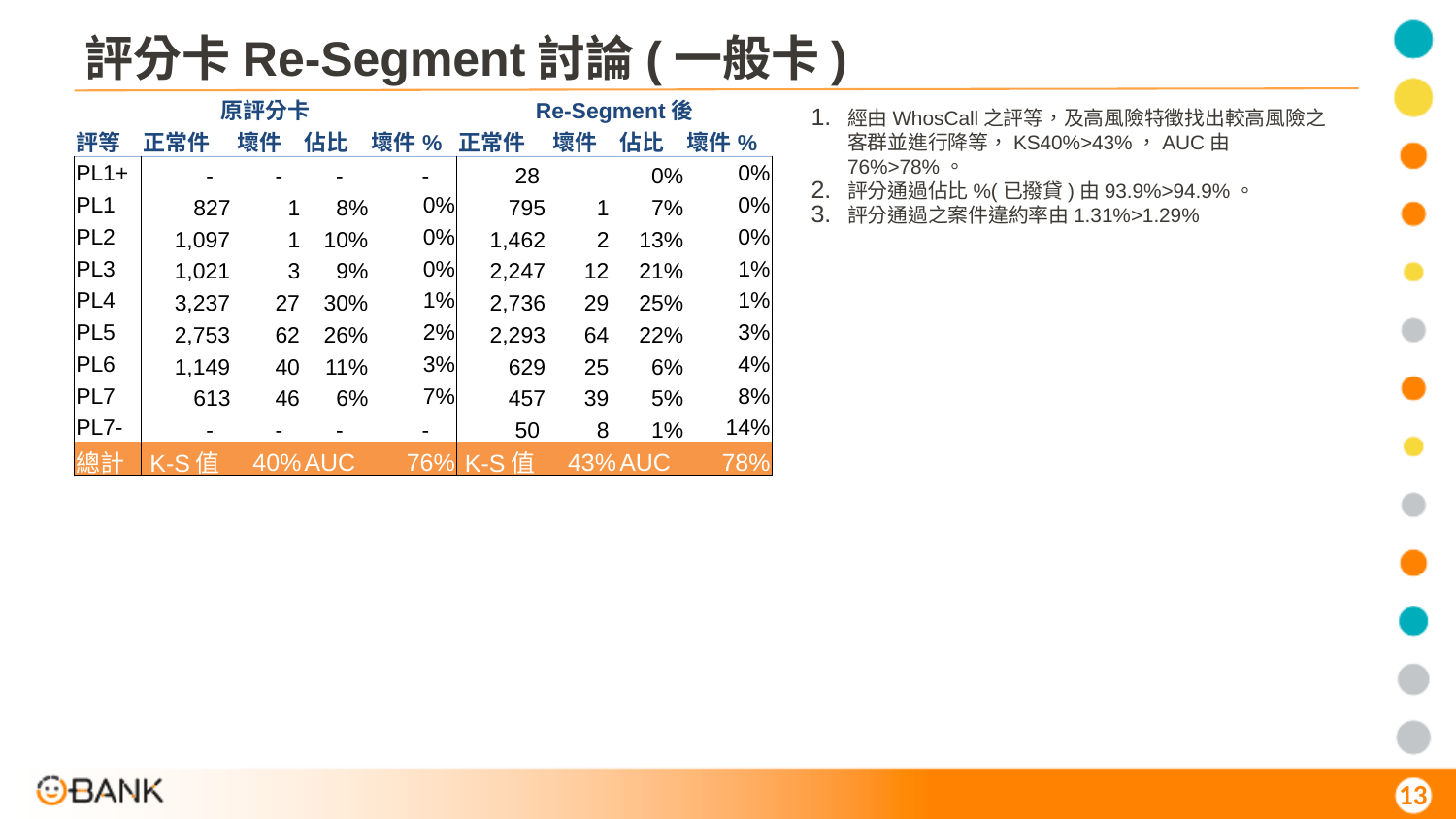

評分卡Re-Segment討論(一般卡)
| 原評分卡 |  |  |  |  | Re-Segment後 |  |  |  |
| --- | --- | --- | --- | --- | --- | --- | --- | --- |
| 評等 | 正常件 | 壞件 | 佔比 | 壞件% | 正常件 | 壞件 | 佔比 | 壞件% |
| PL1+ | - | - | - | - | 28 |  | 0% | 0% |
| PL1 | 827 | 1 | 8% | 0% | 795 | 1 | 7% | 0% |
| PL2 | 1,097 | 1 | 10% | 0% | 1,462 | 2 | 13% | 0% |
| PL3 | 1,021 | 3 | 9% | 0% | 2,247 | 12 | 21% | 1% |
| PL4 | 3,237 | 27 | 30% | 1% | 2,736 | 29 | 25% | 1% |
| PL5 | 2,753 | 62 | 26% | 2% | 2,293 | 64 | 22% | 3% |
| PL6 | 1,149 | 40 | 11% | 3% | 629 | 25 | 6% | 4% |
| PL7 | 613 | 46 | 6% | 7% | 457 | 39 | 5% | 8% |
| PL7- | - | - | - | - | 50 | 8 | 1% | 14% |
| 總計 | K-S值 | 40% | AUC | 76% | K-S值 | 43% | AUC | 78% |
經由WhosCall之評等，及高風險特徵找出較高風險之客群並進行降等，KS40%>43%，AUC由76%>78%。
評分通過佔比%(已撥貸)由93.9%>94.9%。
評分通過之案件違約率由1.31%>1.29%